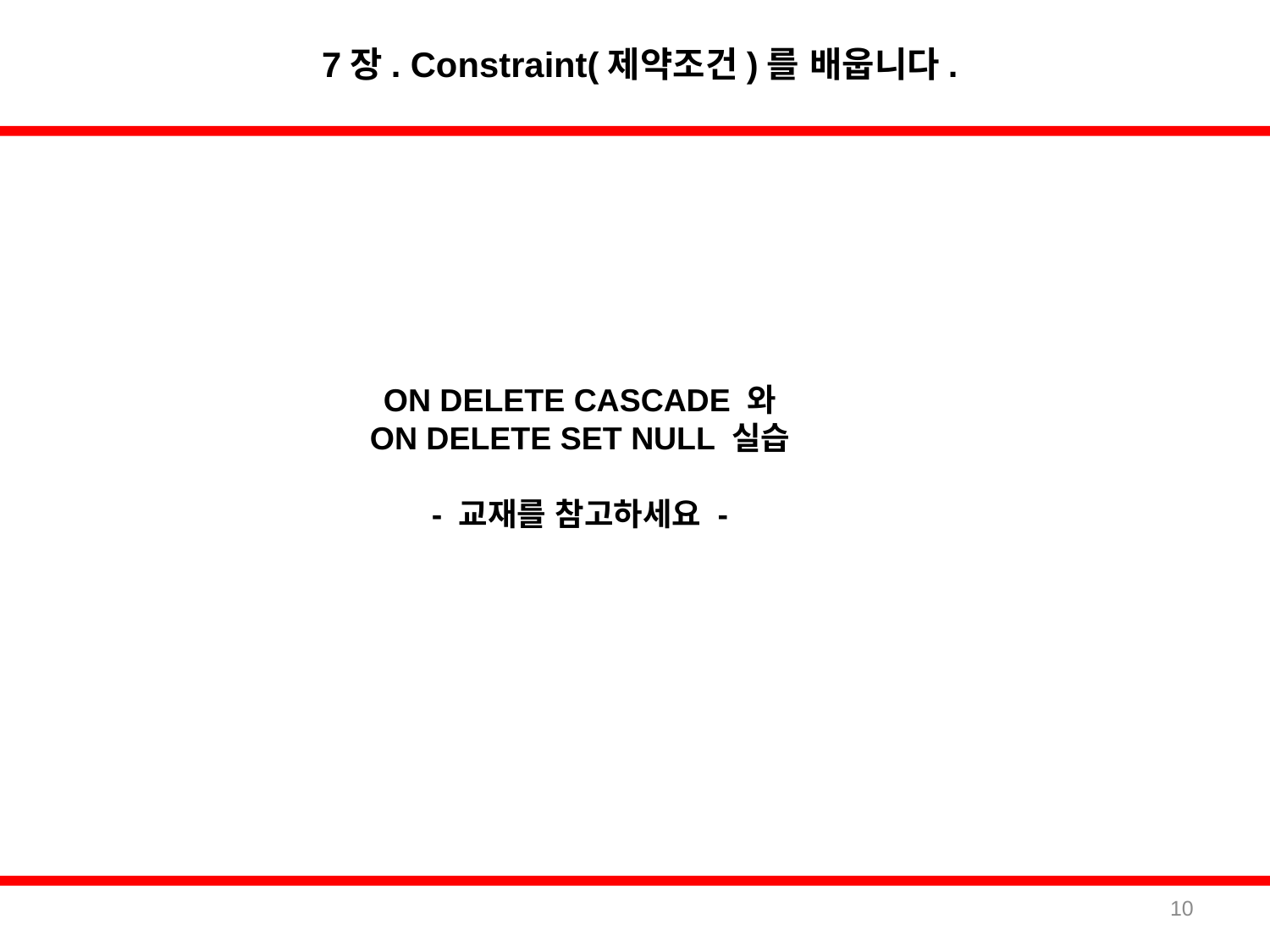

7장. Constraint(제약조건)를 배웁니다.

ON DELETE CASCADE 와
ON DELETE SET NULL 실습

- 교재를 참고하세요 -

10